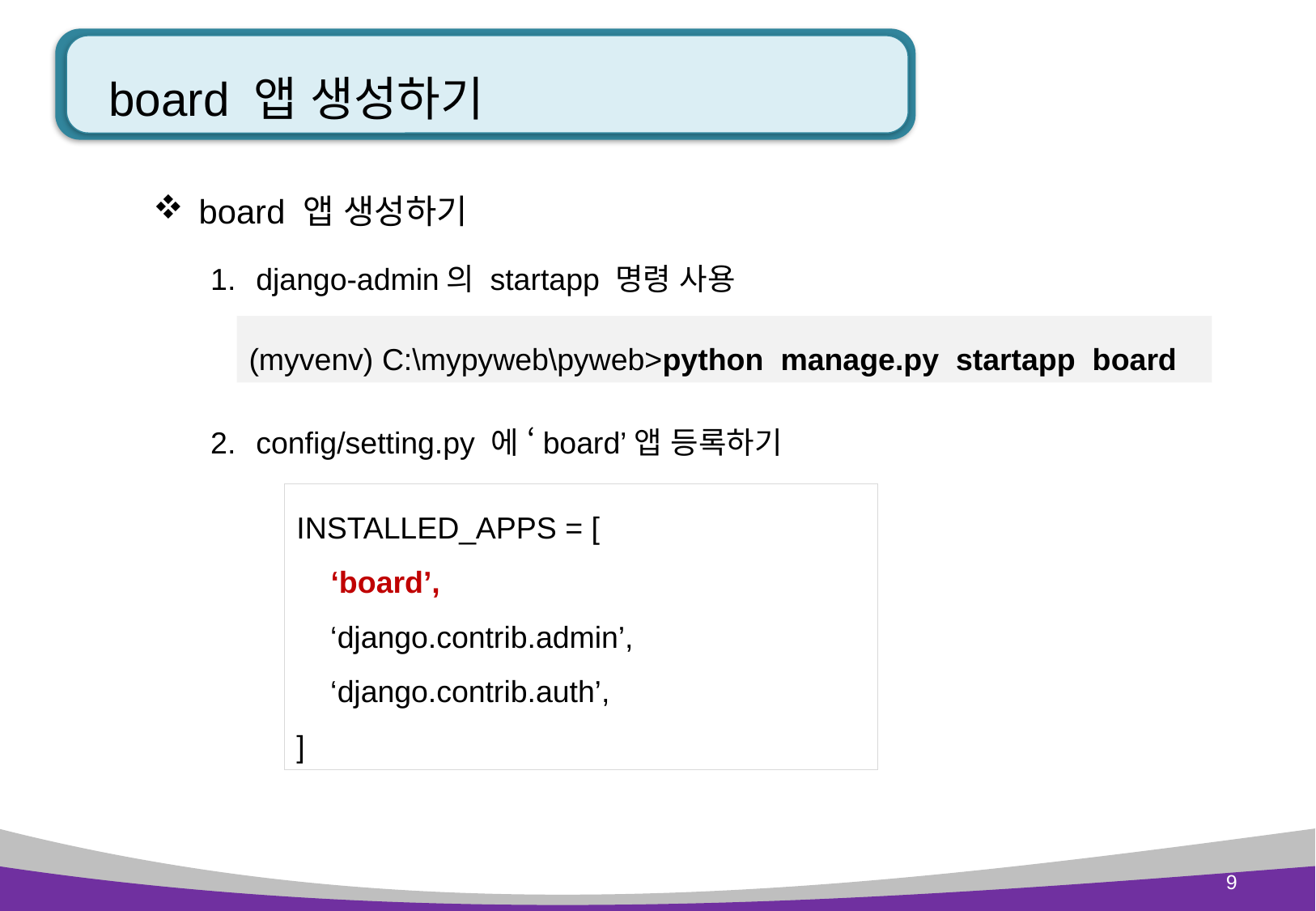

# board 앱 생성하기
board 앱 생성하기
django-admin의 startapp 명령 사용

config/setting.py 에 ‘board’앱 등록하기
(myvenv) C:\mypyweb\pyweb>python  manage.py  startapp  board
INSTALLED_APPS = [
    ‘board’,
    ‘django.contrib.admin’,
    ‘django.contrib.auth’,
]
9